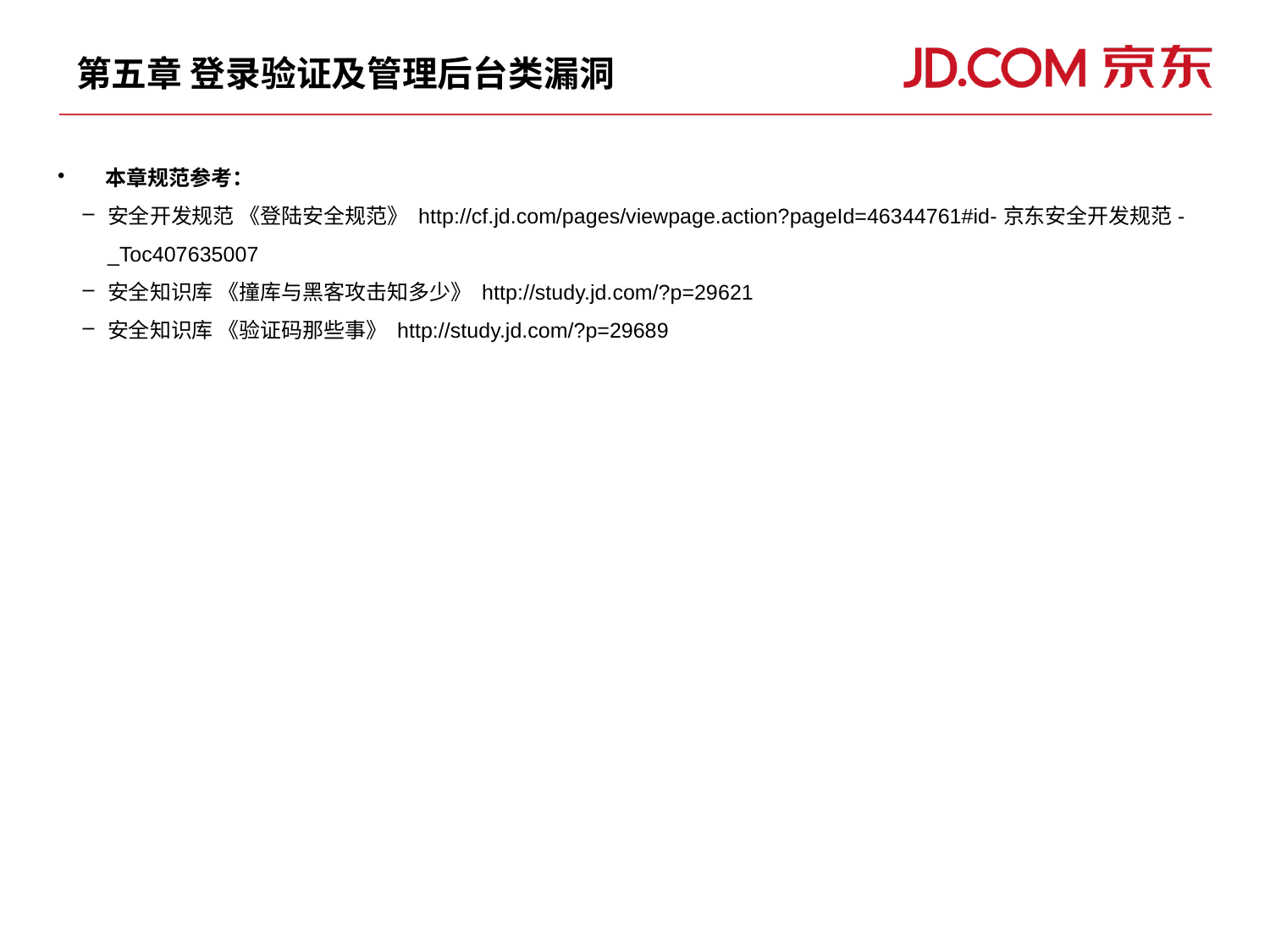

# 第五章 登录验证及管理后台类漏洞
本章规范参考：
安全开发规范 《登陆安全规范》 http://cf.jd.com/pages/viewpage.action?pageId=46344761#id-京东安全开发规范-_Toc407635007
安全知识库 《撞库与黑客攻击知多少》 http://study.jd.com/?p=29621
安全知识库 《验证码那些事》 http://study.jd.com/?p=29689